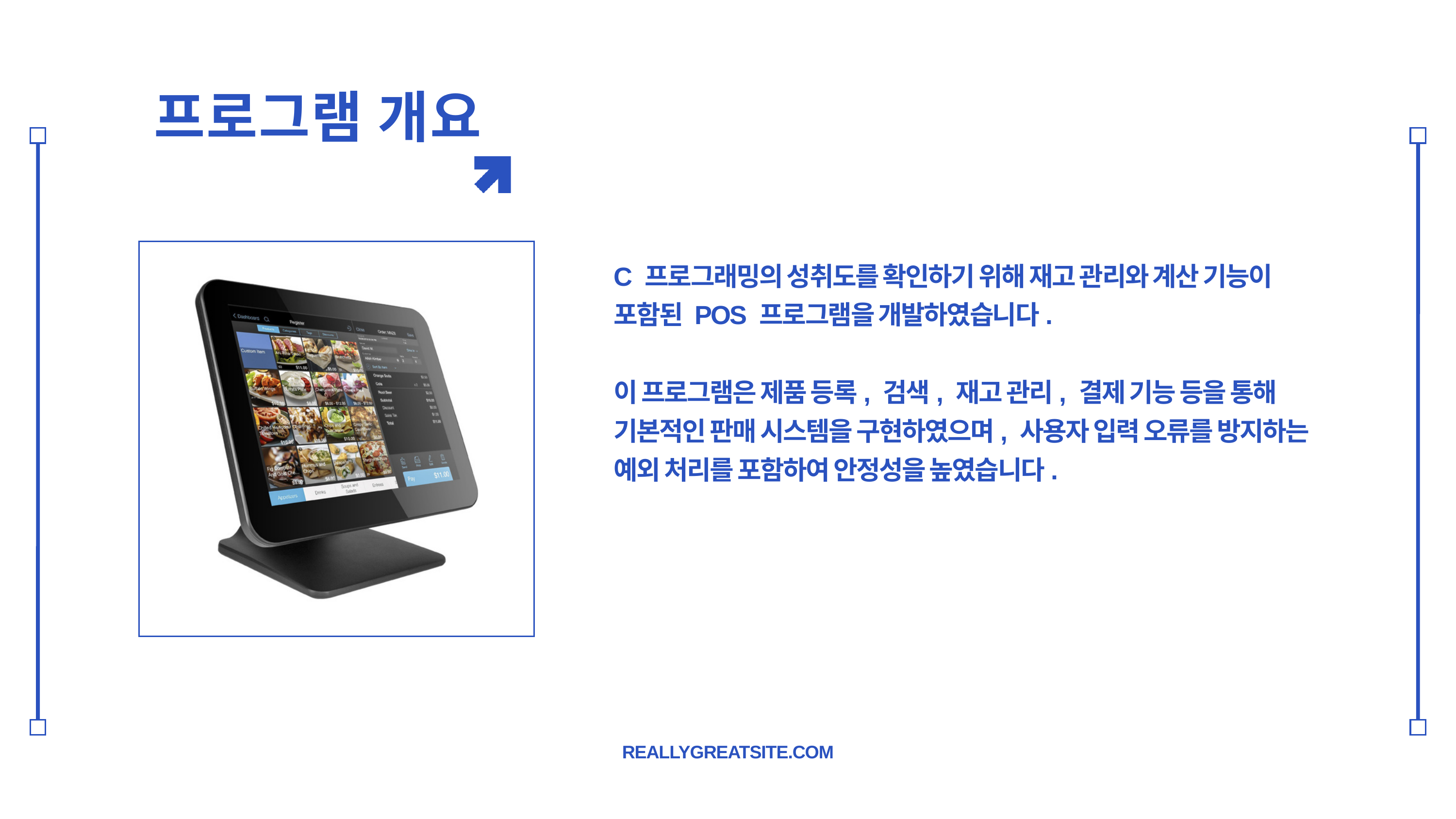

프로그램 개요

C 프로그래밍의 성취도를 확인하기 위해 재고 관리와 계산 기능이 포함된 POS 프로그램을 개발하였습니다.

이 프로그램은 제품 등록, 검색, 재고 관리, 결제 기능 등을 통해 기본적인 판매 시스템을 구현하였으며, 사용자 입력 오류를 방지하는 예외 처리를 포함하여 안정성을 높였습니다.

REALLYGREATSITE.COM